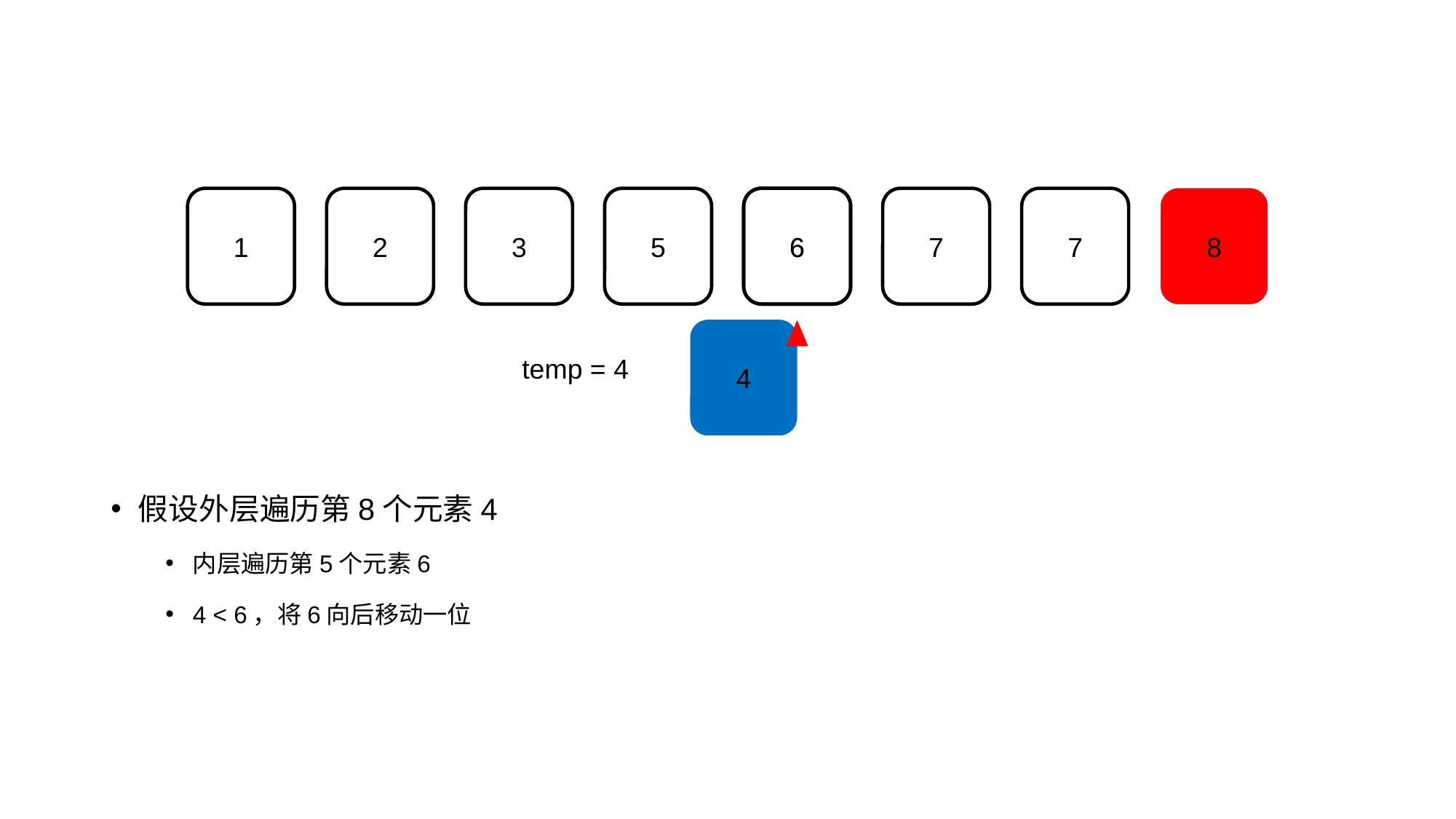

6
7
7
8
5
1
2
3
6
4
4

temp = 4
假设外层遍历第8个元素4
内层遍历第5个元素6
4 < 6，将6向后移动一位